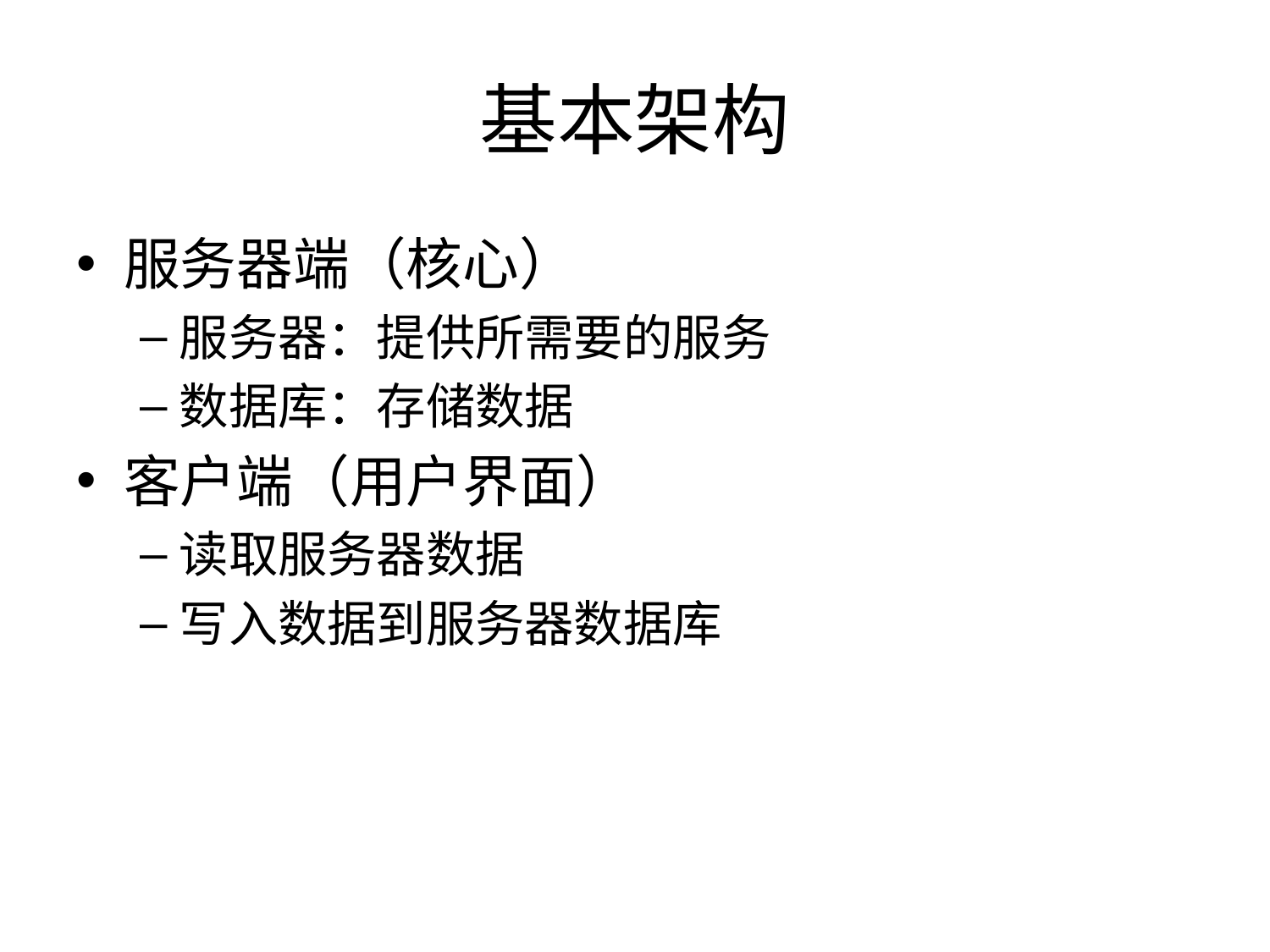

# 基本架构
服务器端（核心）
服务器：提供所需要的服务
数据库：存储数据
客户端（用户界面）
读取服务器数据
写入数据到服务器数据库